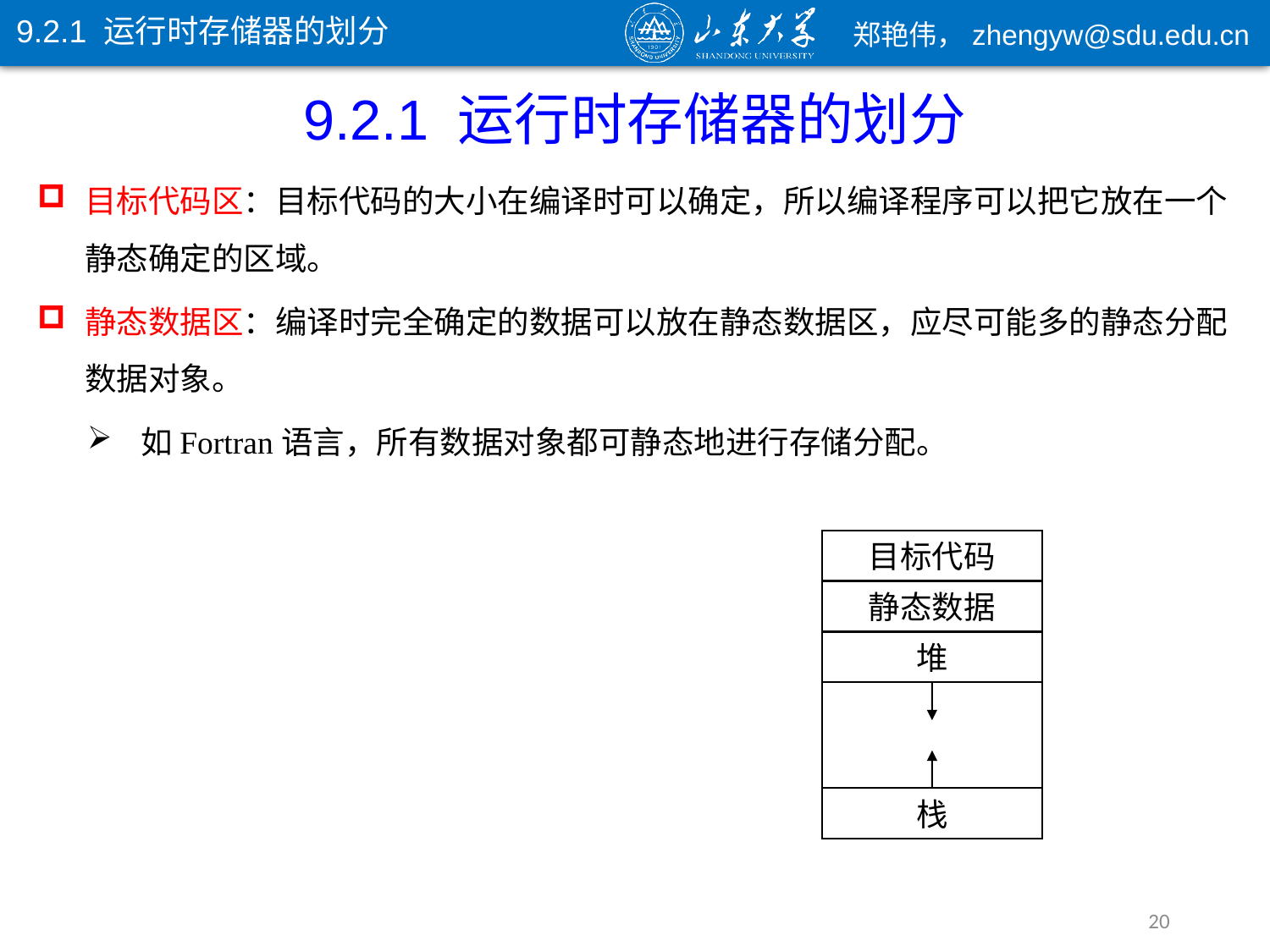

9.2.1 运行时存储器的划分
9.2.1 运行时存储器的划分
目标代码区：目标代码的大小在编译时可以确定，所以编译程序可以把它放在一个静态确定的区域。
静态数据区：编译时完全确定的数据可以放在静态数据区，应尽可能多的静态分配数据对象。
如Fortran语言，所有数据对象都可静态地进行存储分配。
目标代码
静态数据
堆

栈
20